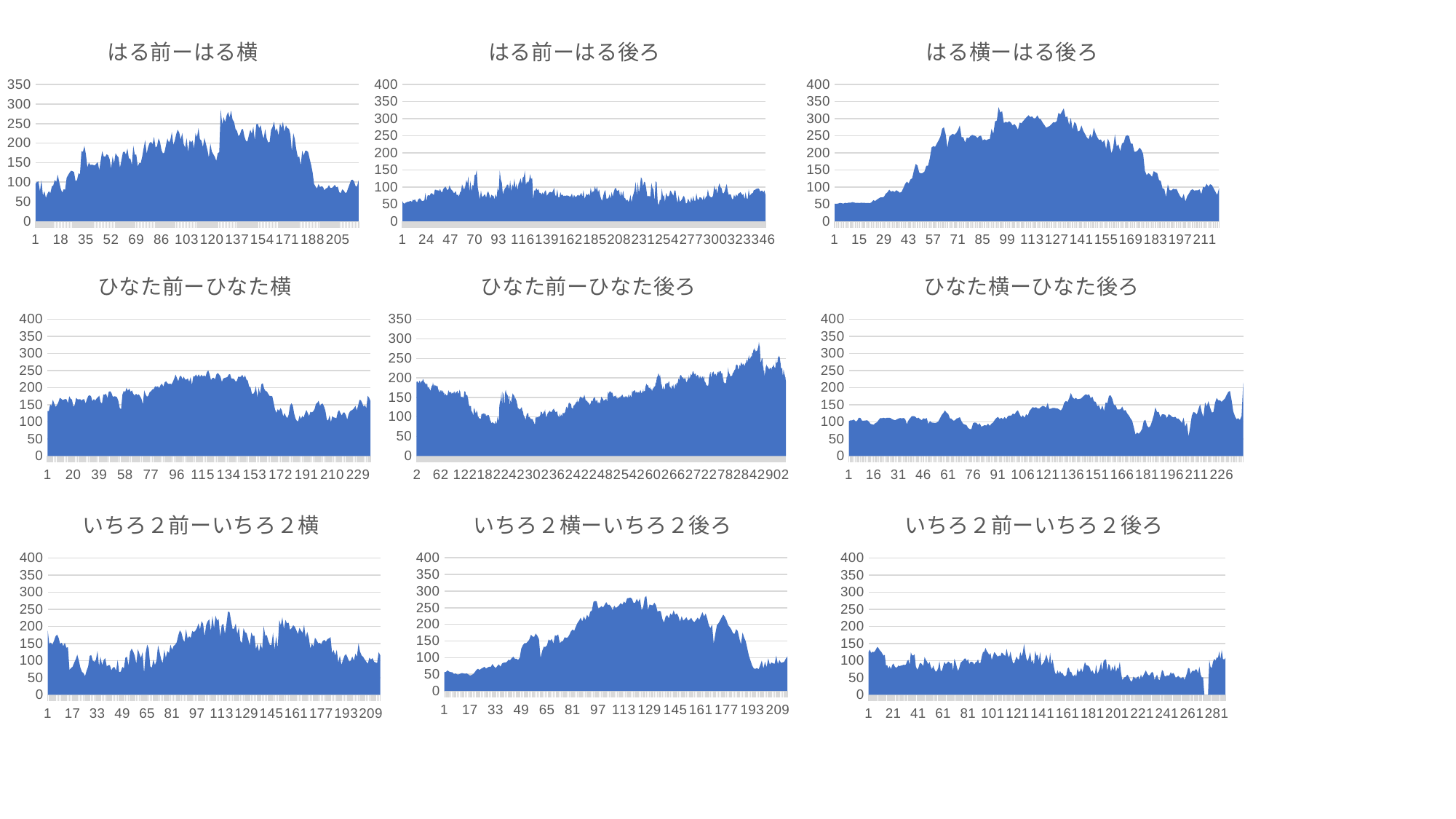

### Chart: はる前ーはる横

| Category |  |
|---|---|

### Chart: はる前ーはる後ろ

| Category |  |
|---|---|

### Chart: はる横ーはる後ろ

| Category |  |
|---|---|

### Chart: ひなた前ーひなた横

| Category |  |
|---|---|

### Chart: ひなた前ーひなた後ろ

| Category |  |
|---|---|

### Chart: ひなた横ーひなた後ろ

| Category |  |
|---|---|

### Chart: いちろ２前ーいちろ２横

| Category |  |
|---|---|

### Chart: いちろ２横ーいちろ２後ろ

| Category |  |
|---|---|

### Chart: いちろ２前ーいちろ２後ろ

| Category |  |
|---|---|